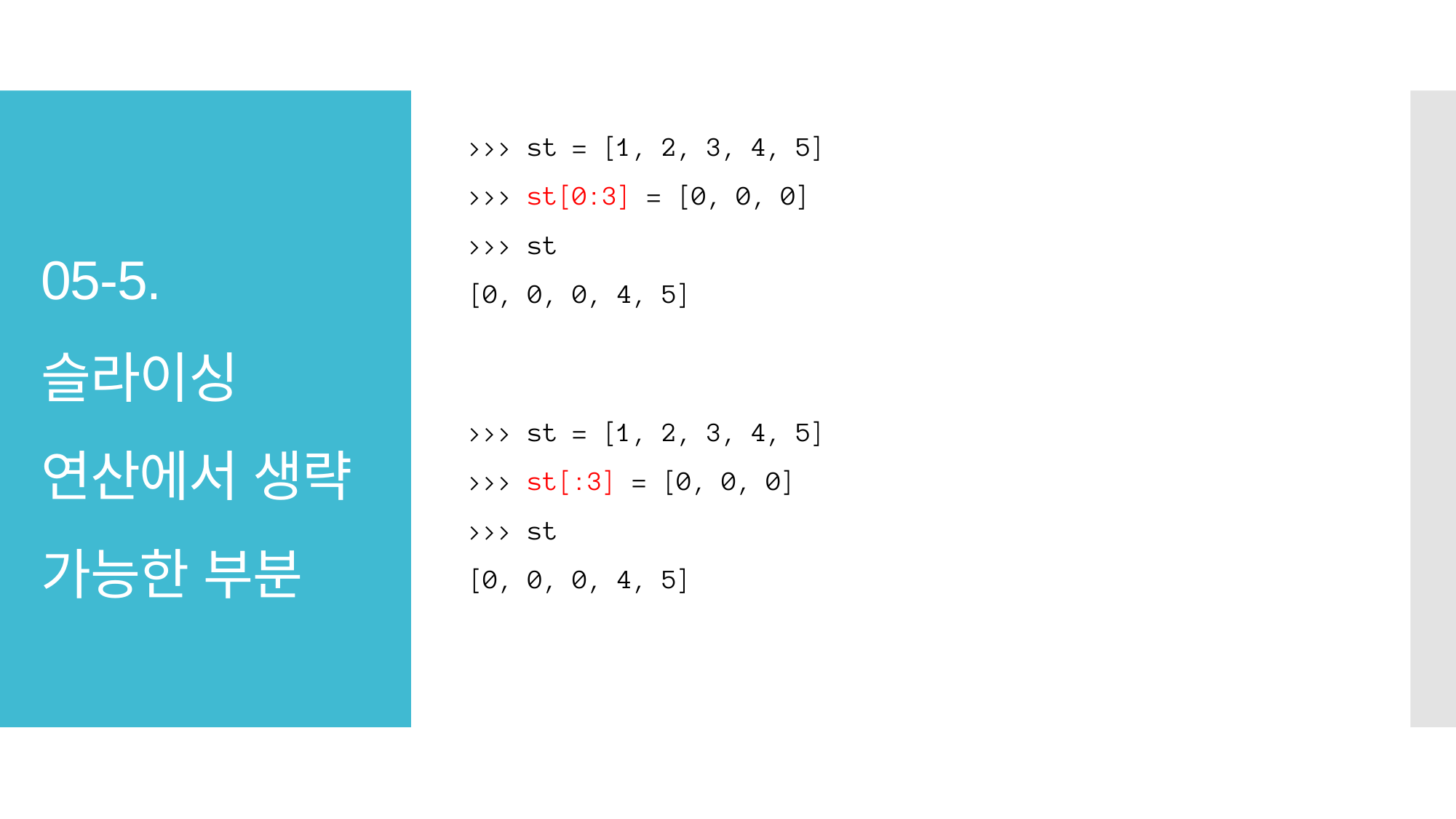

>>> st = [1, 2, 3, 4, 5]
>>> st[0:3] = [0, 0, 0]
>>> st
[0, 0, 0, 4, 5]
# 05-5. 슬라이싱 연산에서 생략 가능한 부분
>>> st = [1, 2, 3, 4, 5]
>>> st[:3] = [0, 0, 0]
>>> st
[0, 0, 0, 4, 5]